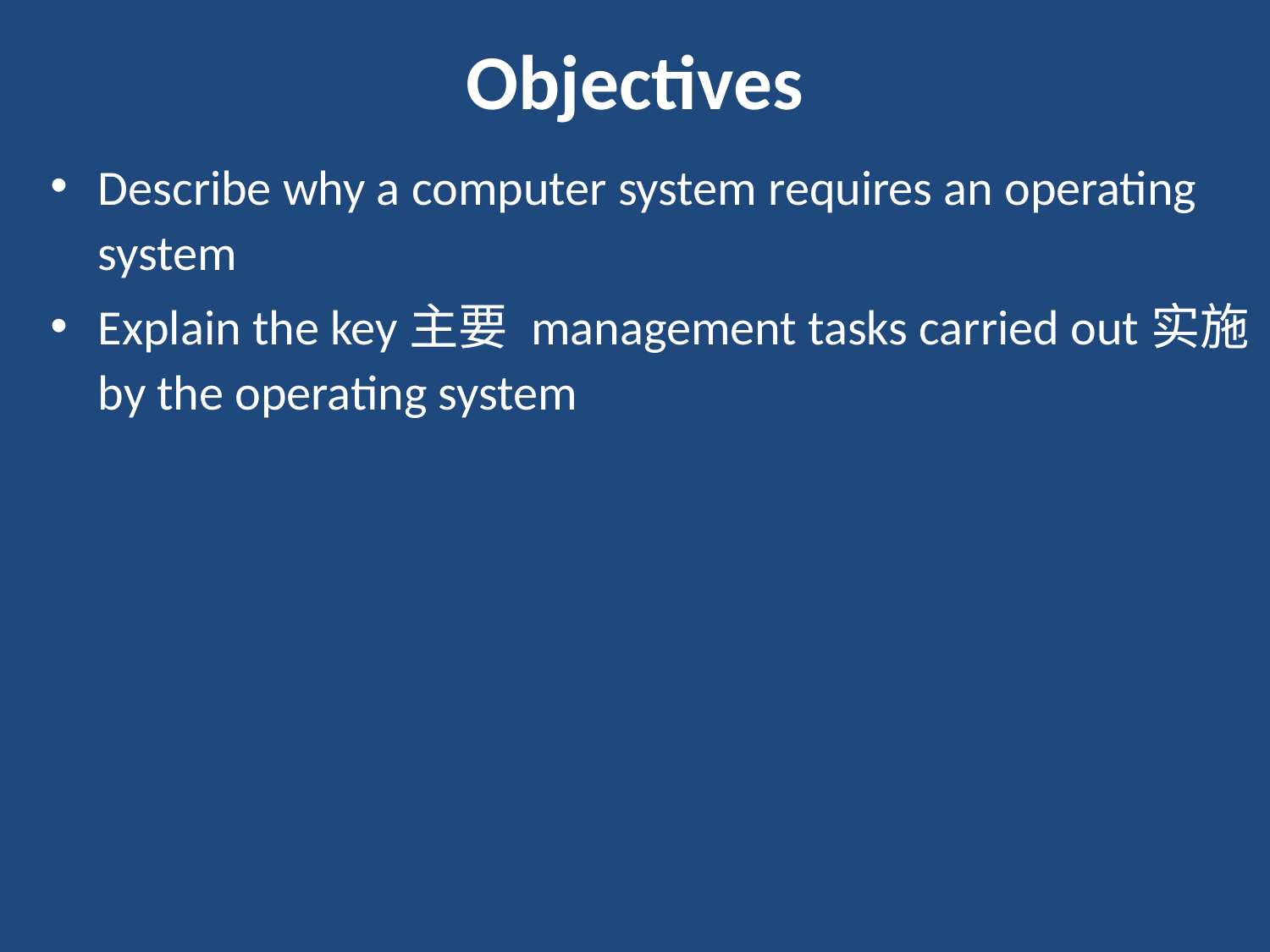

# Objectives
Describe why a computer system requires an operating system
Explain the key主要 management tasks carried out实施 by the operating system